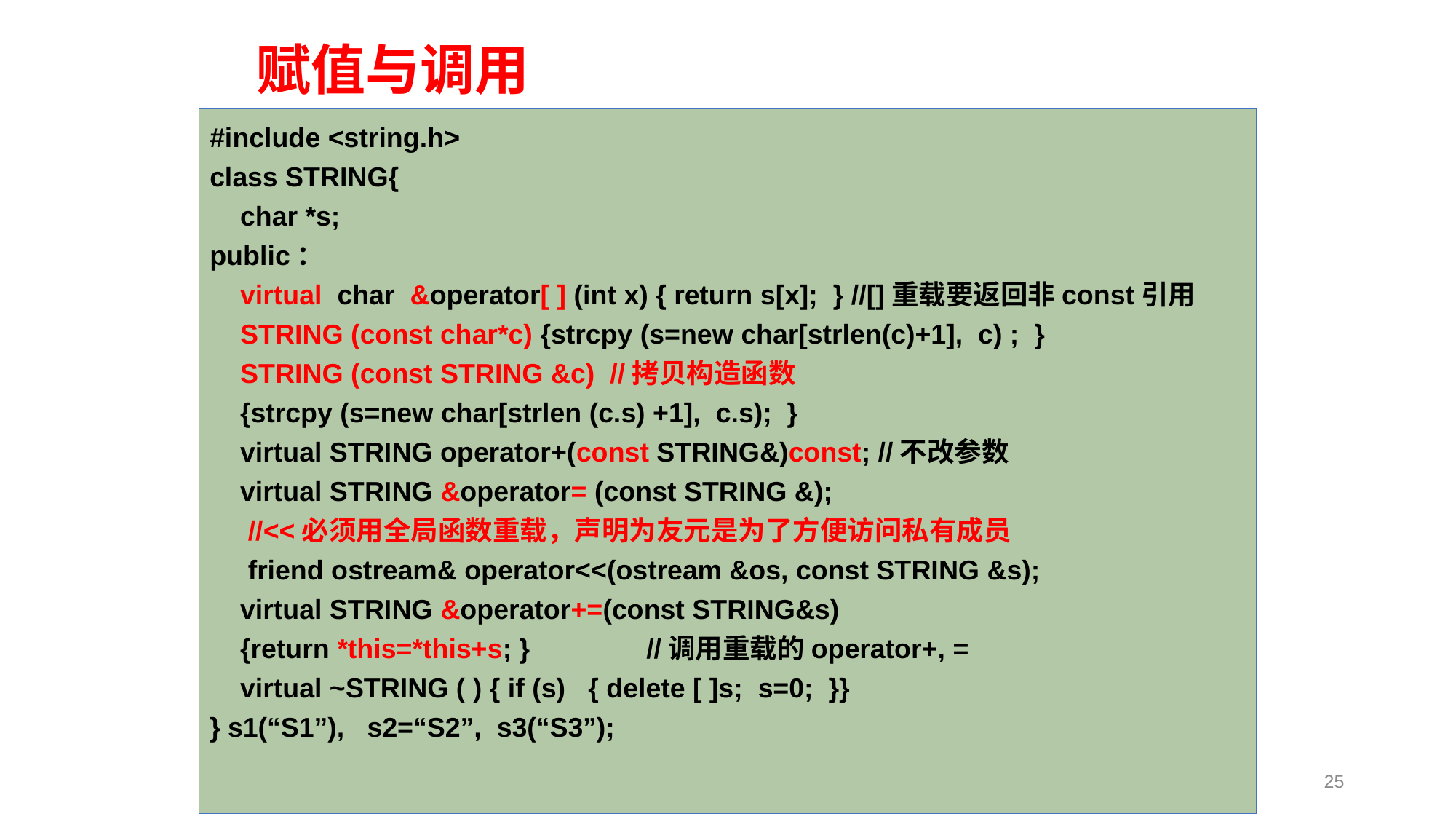

# 赋值与调用
#include <string.h>
class STRING{
    char *s;
public：
    virtual  char  &operator[ ] (int x) { return s[x];  } //[]重载要返回非const引用
    STRING (const char*c) {strcpy (s=new char[strlen(c)+1],  c) ;  }
    STRING (const STRING &c)  //拷贝构造函数
    {strcpy (s=new char[strlen (c.s) +1],  c.s);  }
    virtual STRING operator+(const STRING&)const; //不改参数
    virtual STRING &operator= (const STRING &);
     //<<必须用全局函数重载，声明为友元是为了方便访问私有成员
     friend ostream& operator<<(ostream &os, const STRING &s);
    virtual STRING &operator+=(const STRING&s)
    {return *this=*this+s; } 	//调用重载的operator+, =
    virtual ~STRING ( ) { if (s)   { delete [ ]s;  s=0;  }}
} s1(“S1”),   s2=“S2”,  s3(“S3”);
25